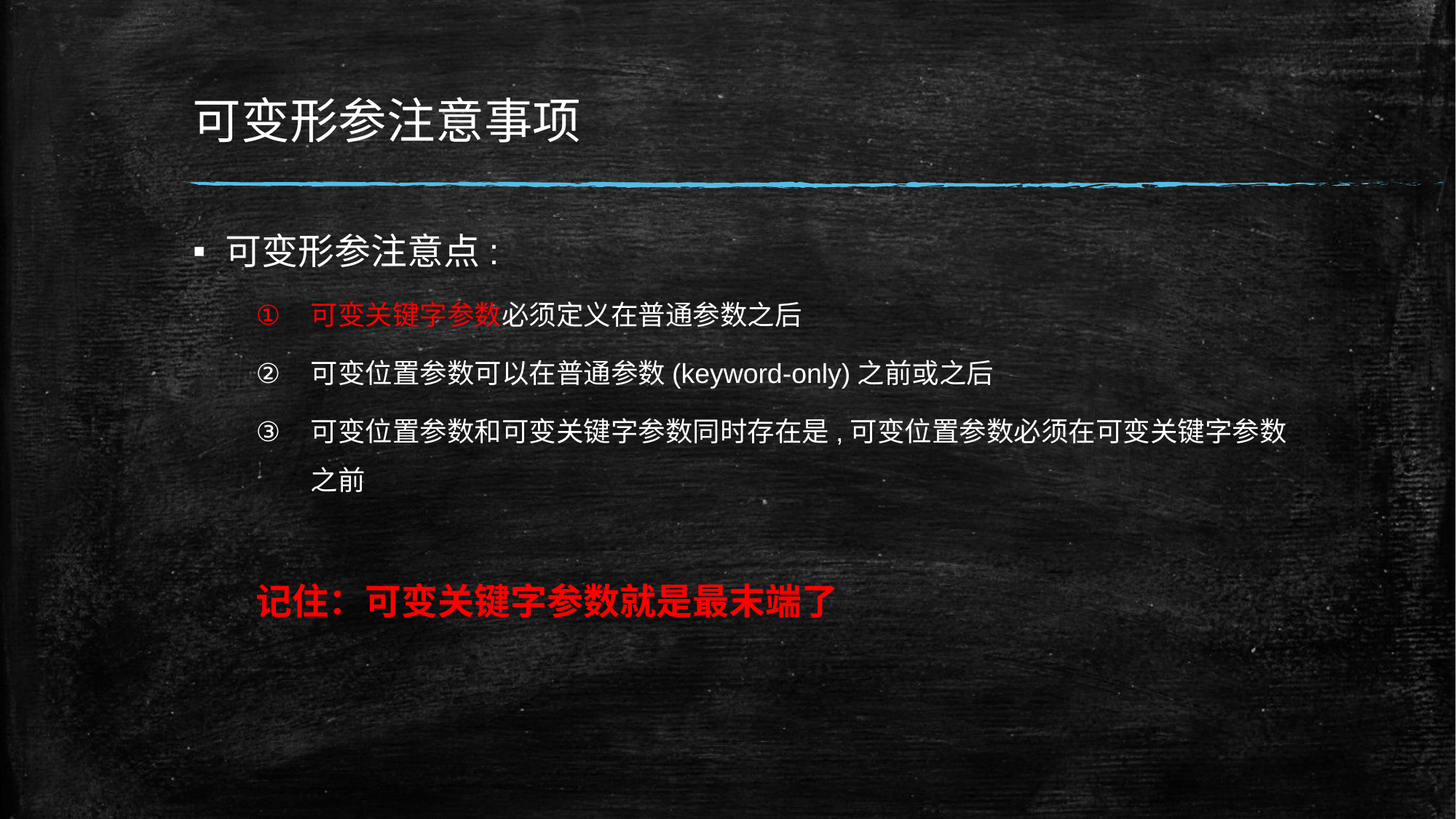

# 可变形参注意事项
可变形参注意点:
可变关键字参数必须定义在普通参数之后
可变位置参数可以在普通参数(keyword-only)之前或之后
可变位置参数和可变关键字参数同时存在是,可变位置参数必须在可变关键字参数之前

记住：可变关键字参数就是最末端了